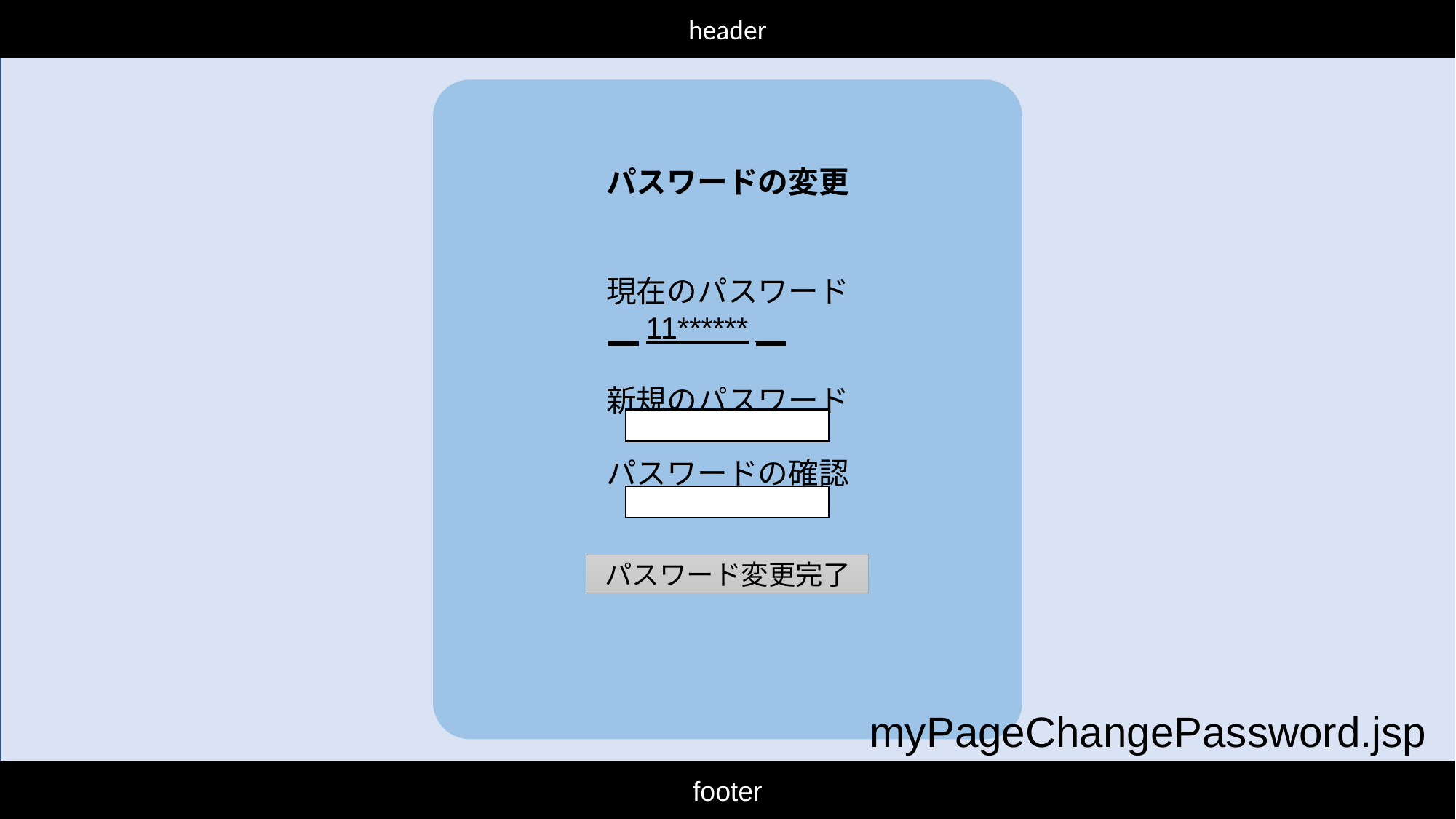

header

パスワードの変更

現在のパスワード
＿11******＿

新規のパスワード

パスワードの確認

パスワード変更完了
myPageChangePassword.jsp
footer